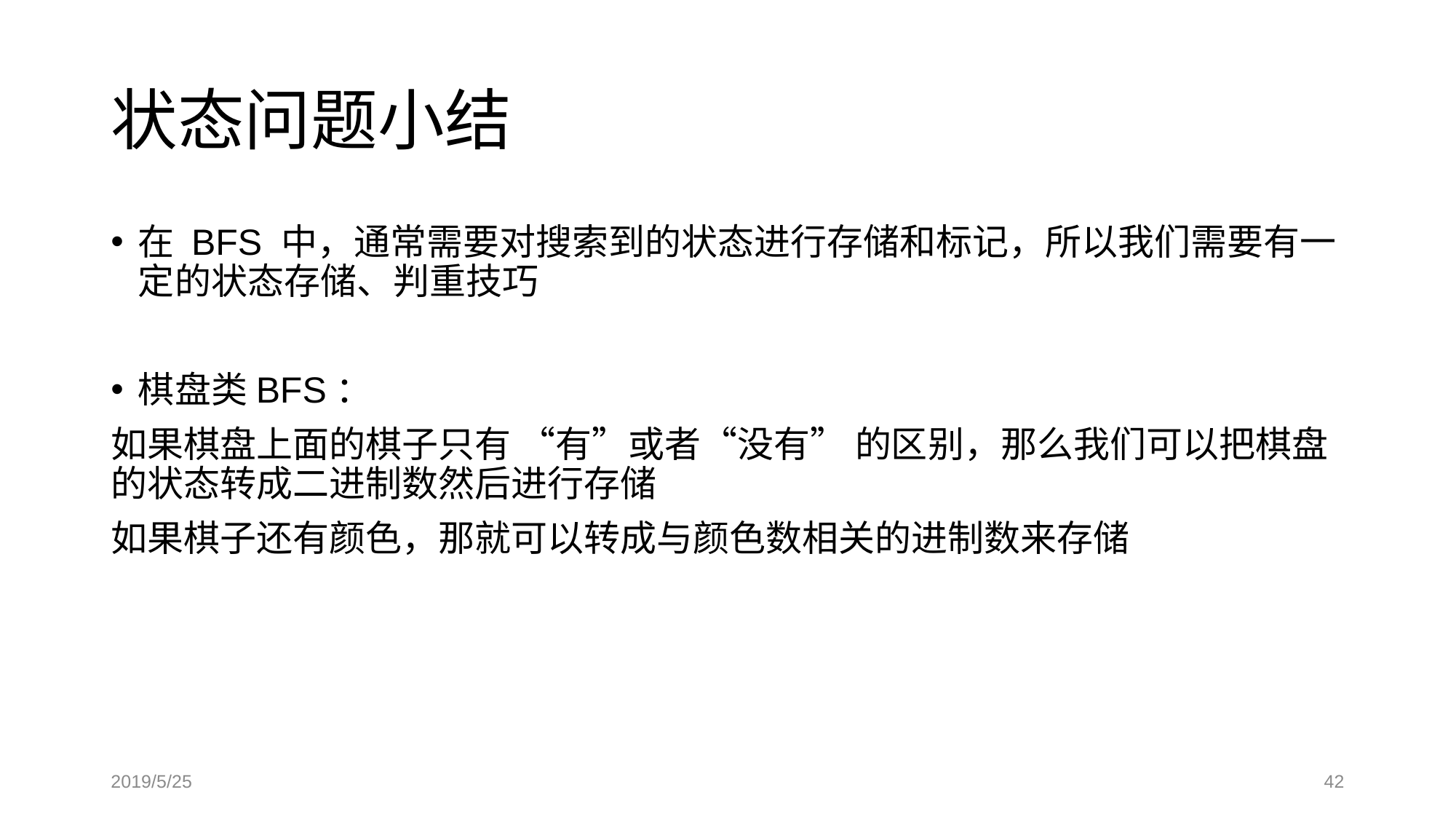

# 状态问题小结
在 BFS 中，通常需要对搜索到的状态进行存储和标记，所以我们需要有一定的状态存储、判重技巧

棋盘类BFS：
如果棋盘上面的棋子只有 “有”或者“没有” 的区别，那么我们可以把棋盘的状态转成二进制数然后进行存储
如果棋子还有颜色，那就可以转成与颜色数相关的进制数来存储

2019/5/25
42